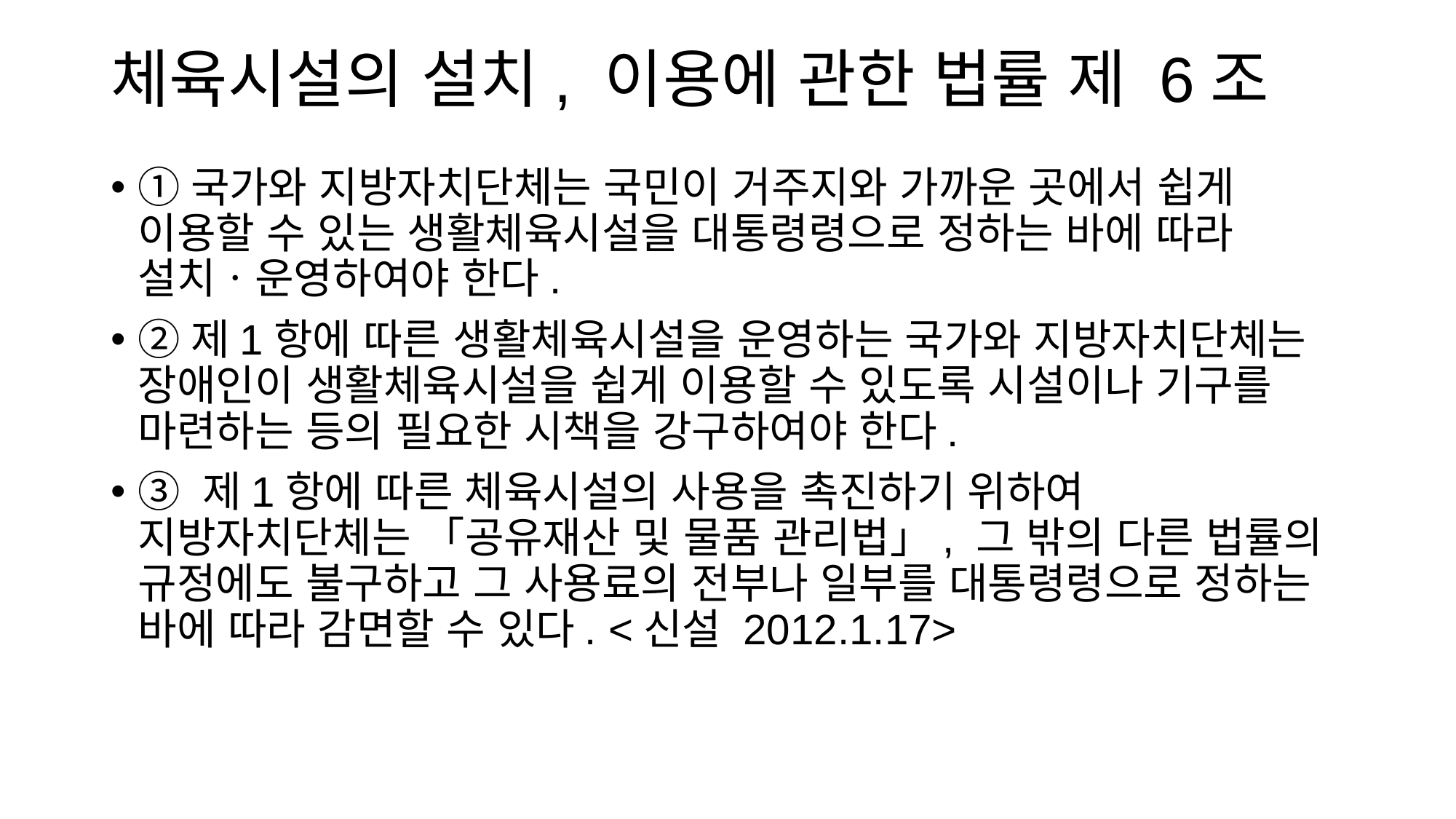

# 체육시설의 설치, 이용에 관한 법률 제 6조
①국가와 지방자치단체는 국민이 거주지와 가까운 곳에서 쉽게 이용할 수 있는 생활체육시설을 대통령령으로 정하는 바에 따라 설치ㆍ운영하여야 한다.
②제1항에 따른 생활체육시설을 운영하는 국가와 지방자치단체는 장애인이 생활체육시설을 쉽게 이용할 수 있도록 시설이나 기구를 마련하는 등의 필요한 시책을 강구하여야 한다.
③ 제1항에 따른 체육시설의 사용을 촉진하기 위하여 지방자치단체는 「공유재산 및 물품 관리법」, 그 밖의 다른 법률의 규정에도 불구하고 그 사용료의 전부나 일부를 대통령령으로 정하는 바에 따라 감면할 수 있다. <신설 2012.1.17>